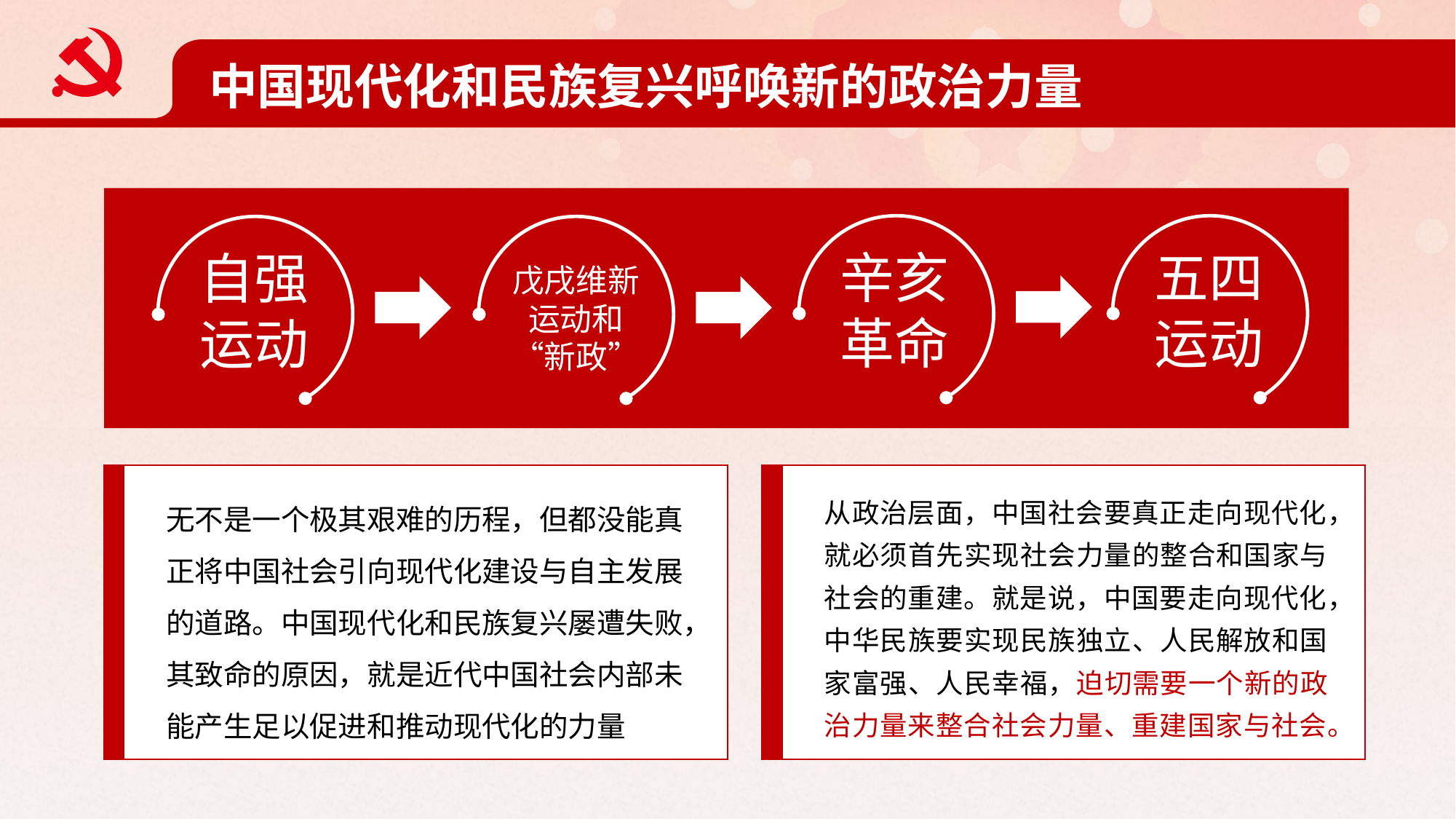

中国现代化和民族复兴呼唤新的政治力量

辛亥革命

五四运动

自强
运动

戊戌维新运动和“新政”

无不是一个极其艰难的历程，但都没能真正将中国社会引向现代化建设与自主发展的道路。中国现代化和民族复兴屡遭失败，其致命的原因，就是近代中国社会内部未能产生足以促进和推动现代化的力量
从政治层面，中国社会要真正走向现代化，就必须首先实现社会力量的整合和国家与社会的重建。就是说，中国要走向现代化，中华民族要实现民族独立、人民解放和国家富强、人民幸福，迫切需要一个新的政治力量来整合社会力量、重建国家与社会。